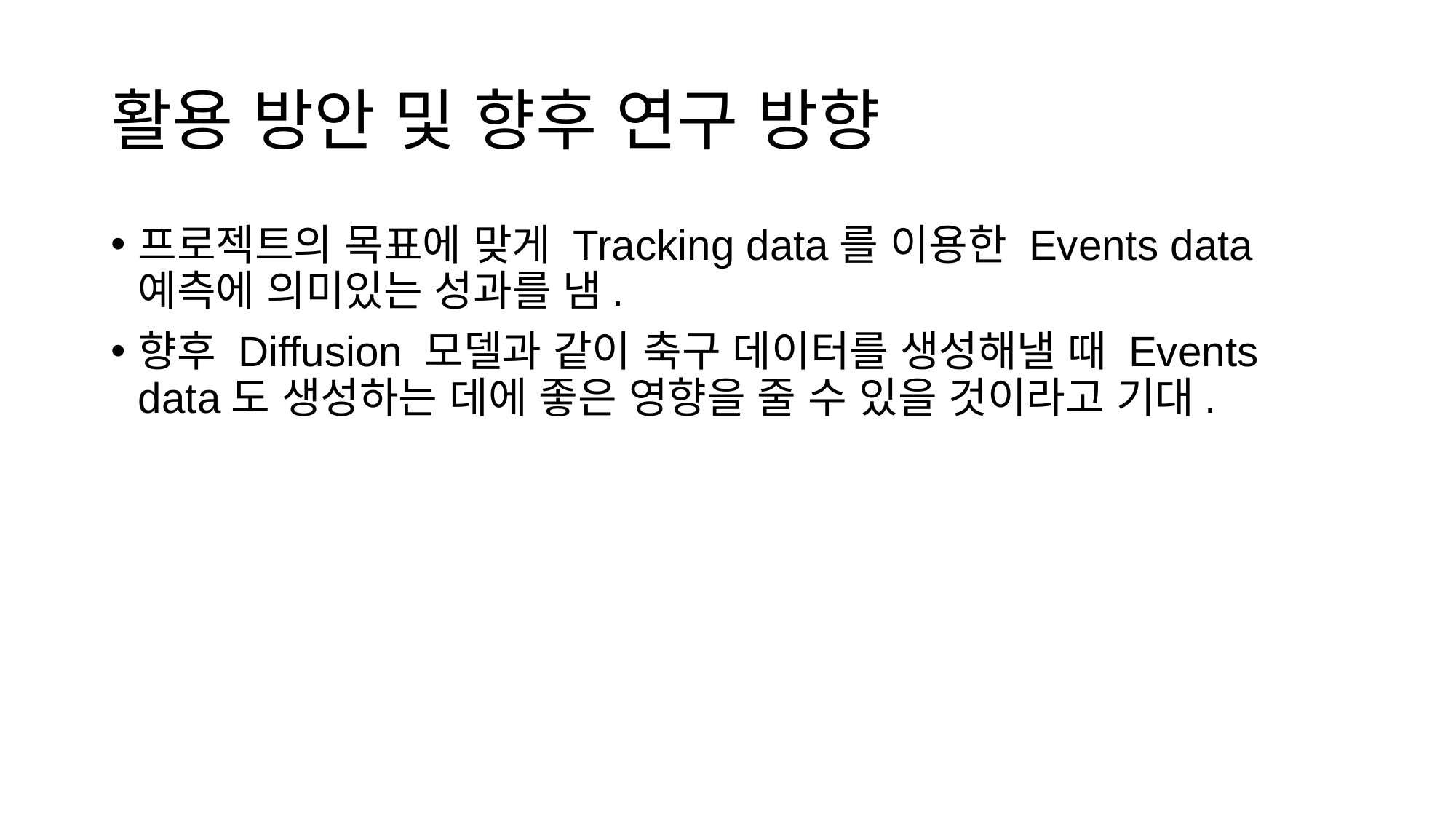

# 활용 방안 및 향후 연구 방향
프로젝트의 목표에 맞게 Tracking data를 이용한 Events data 예측에 의미있는 성과를 냄.
향후 Diffusion 모델과 같이 축구 데이터를 생성해낼 때 Events data도 생성하는 데에 좋은 영향을 줄 수 있을 것이라고 기대.